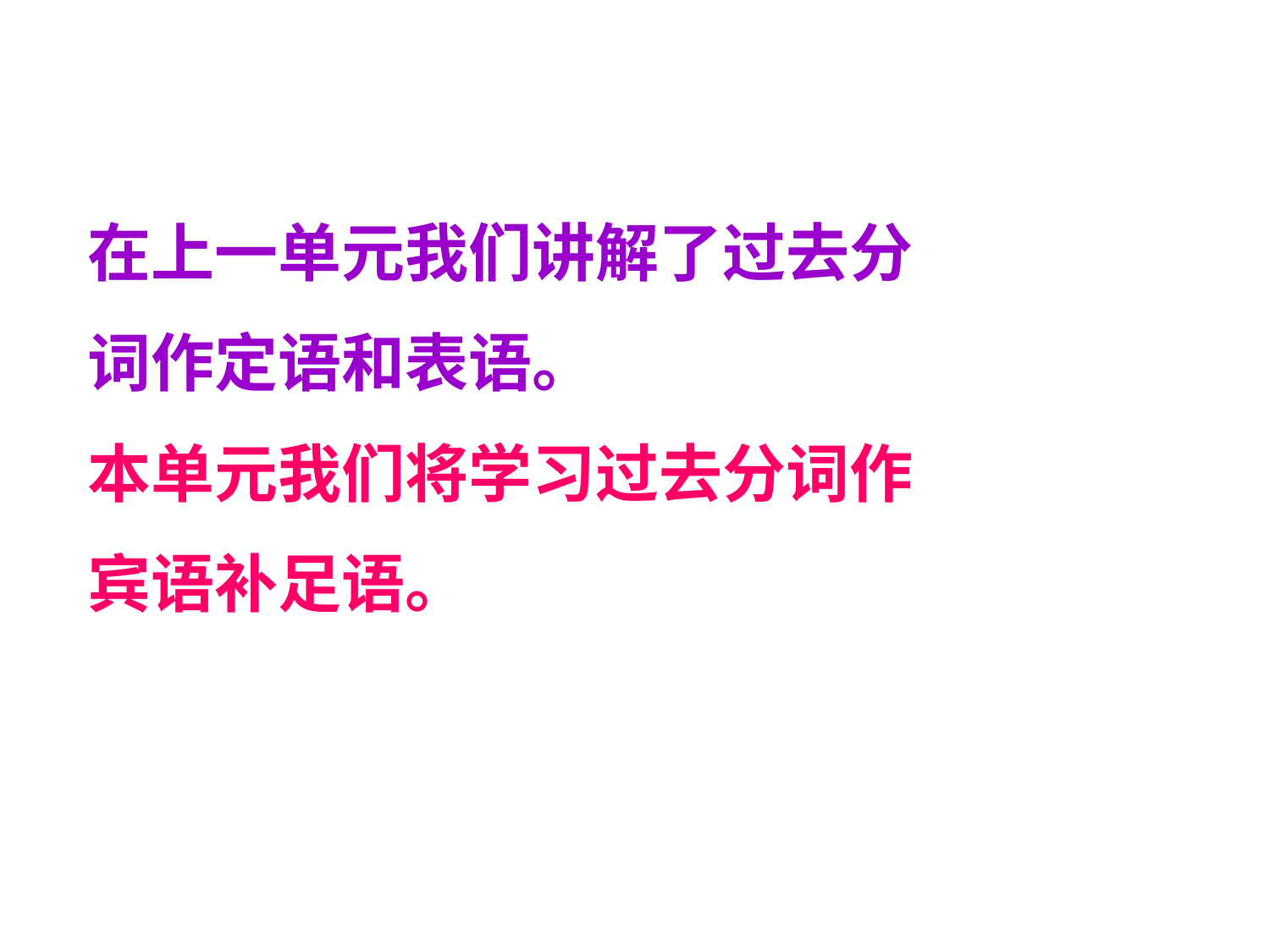

在上一单元我们讲解了过去分词作定语和表语。
本单元我们将学习过去分词作宾语补足语。